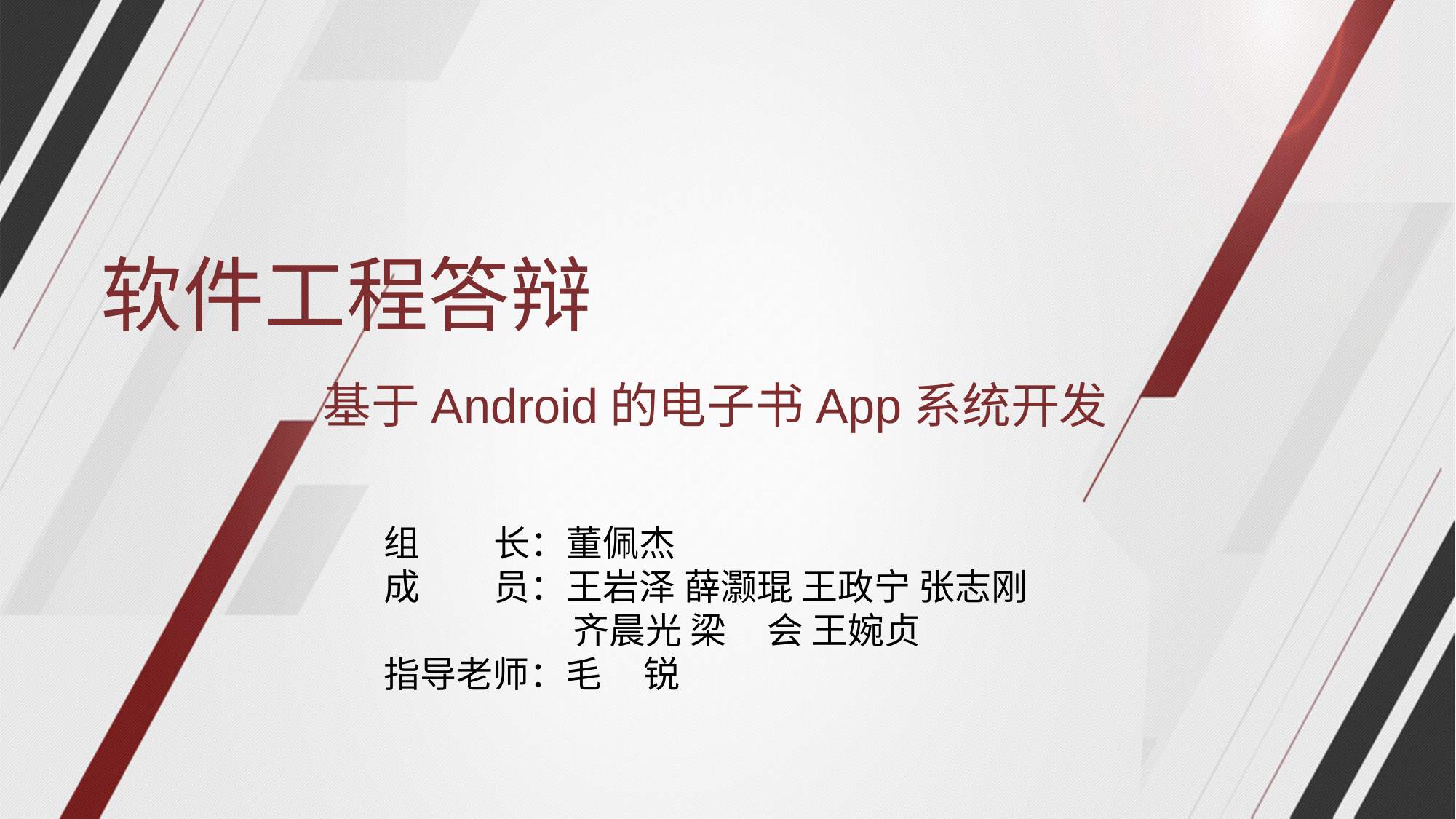

软件工程答辩
           基于Android的电子书App系统开发
组         长：董佩杰
成         员：王岩泽 薛灏琨 王政宁 张志刚
                      齐晨光 梁     会 王婉贞
指导老师：毛     锐